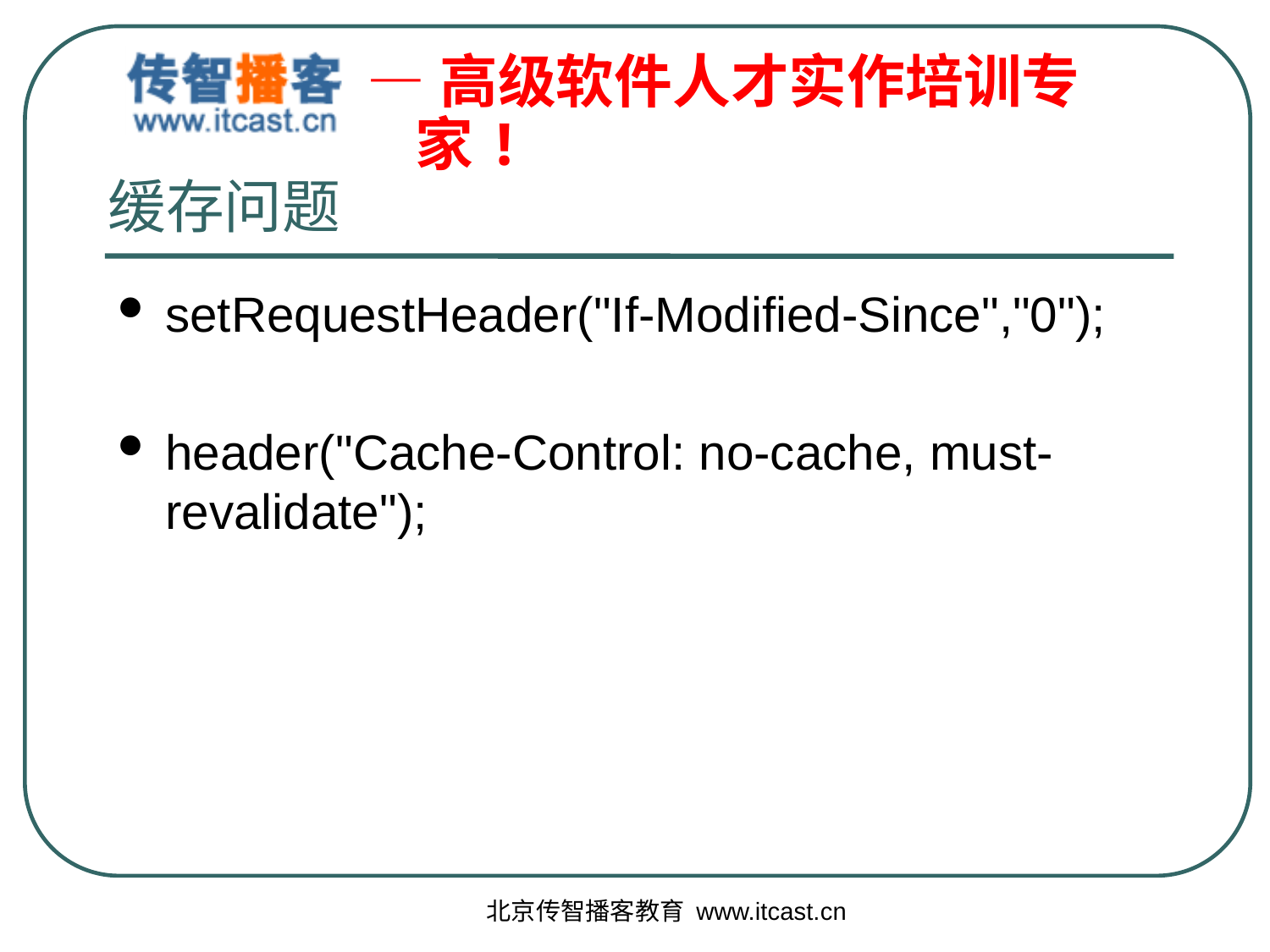

# 缓存问题
setRequestHeader("If-Modified-Since","0");

header("Cache-Control: no-cache, must-revalidate");
北京传智播客教育 www.itcast.cn